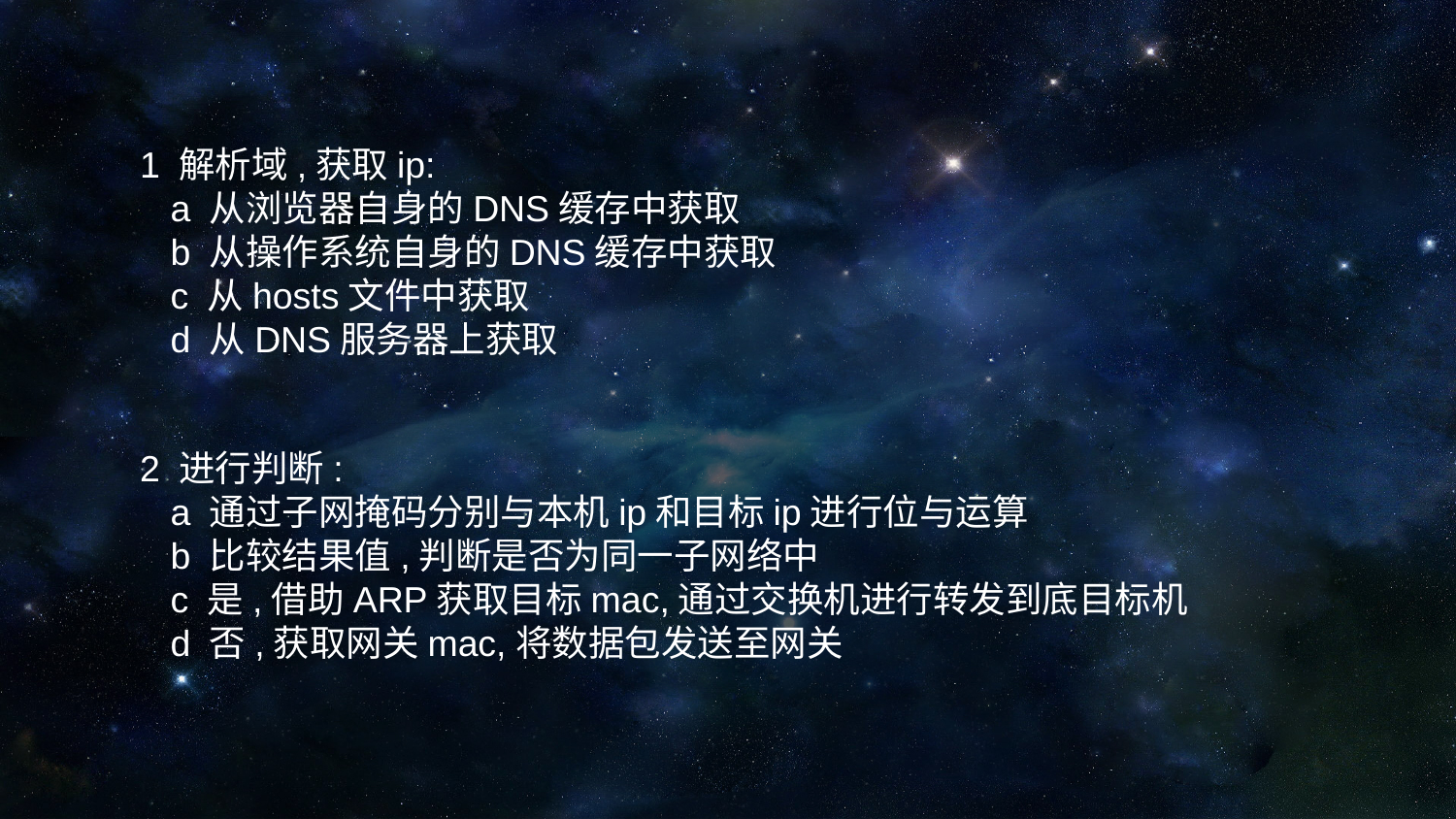

1 解析域,获取ip:
   a 从浏览器自身的DNS缓存中获取
   b 从操作系统自身的DNS缓存中获取
   c 从hosts文件中获取
   d 从DNS服务器上获取

2 进行判断:
   a 通过子网掩码分别与本机ip和目标ip进行位与运算
   b 比较结果值,判断是否为同一子网络中
   c 是,借助ARP获取目标mac,通过交换机进行转发到底目标机
   d 否,获取网关mac,将数据包发送至网关